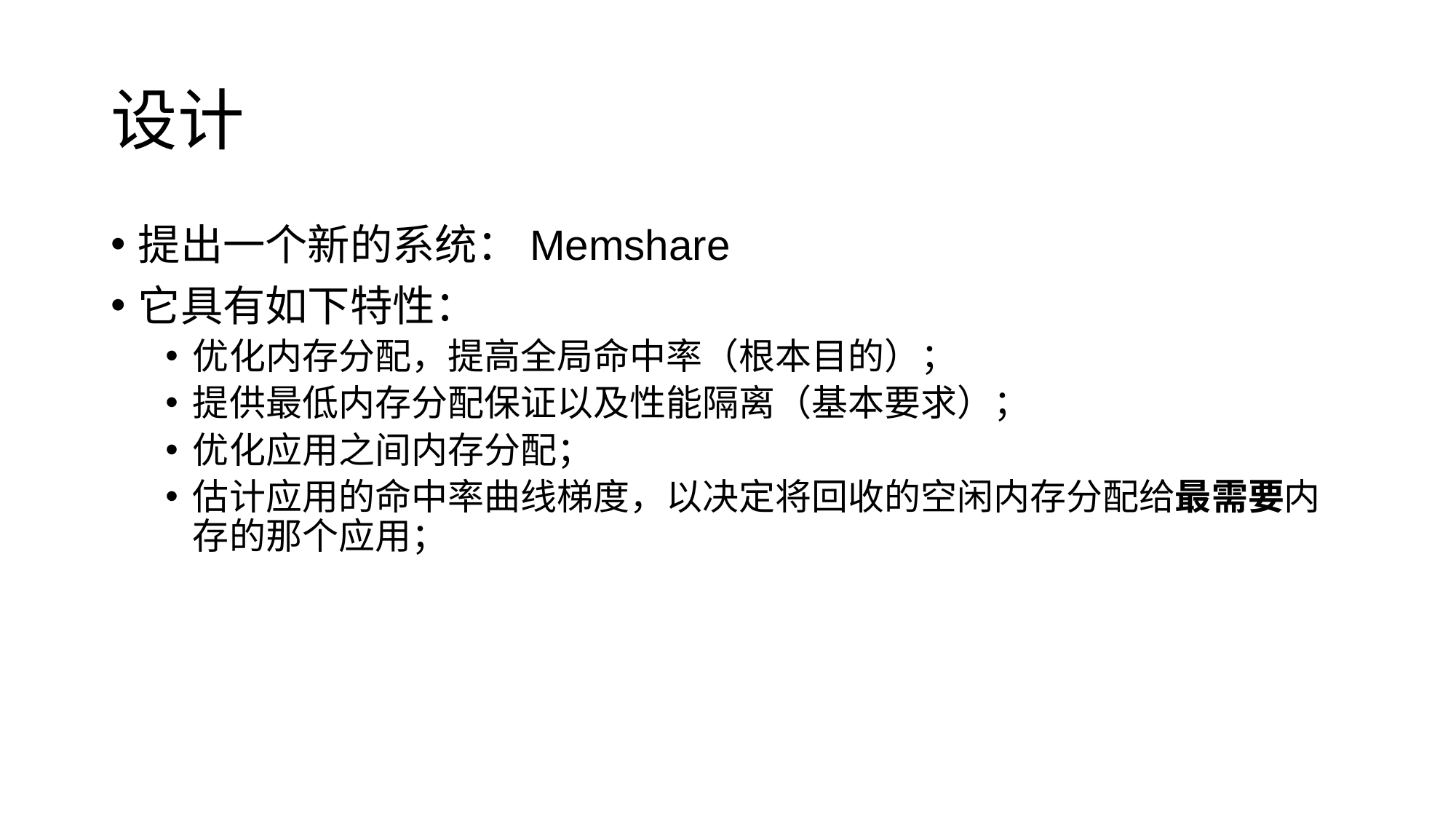

# 设计
提出一个新的系统：Memshare
它具有如下特性：
优化内存分配，提高全局命中率（根本目的）；
提供最低内存分配保证以及性能隔离（基本要求）；
优化应用之间内存分配；
估计应用的命中率曲线梯度，以决定将回收的空闲内存分配给最需要内存的那个应用；